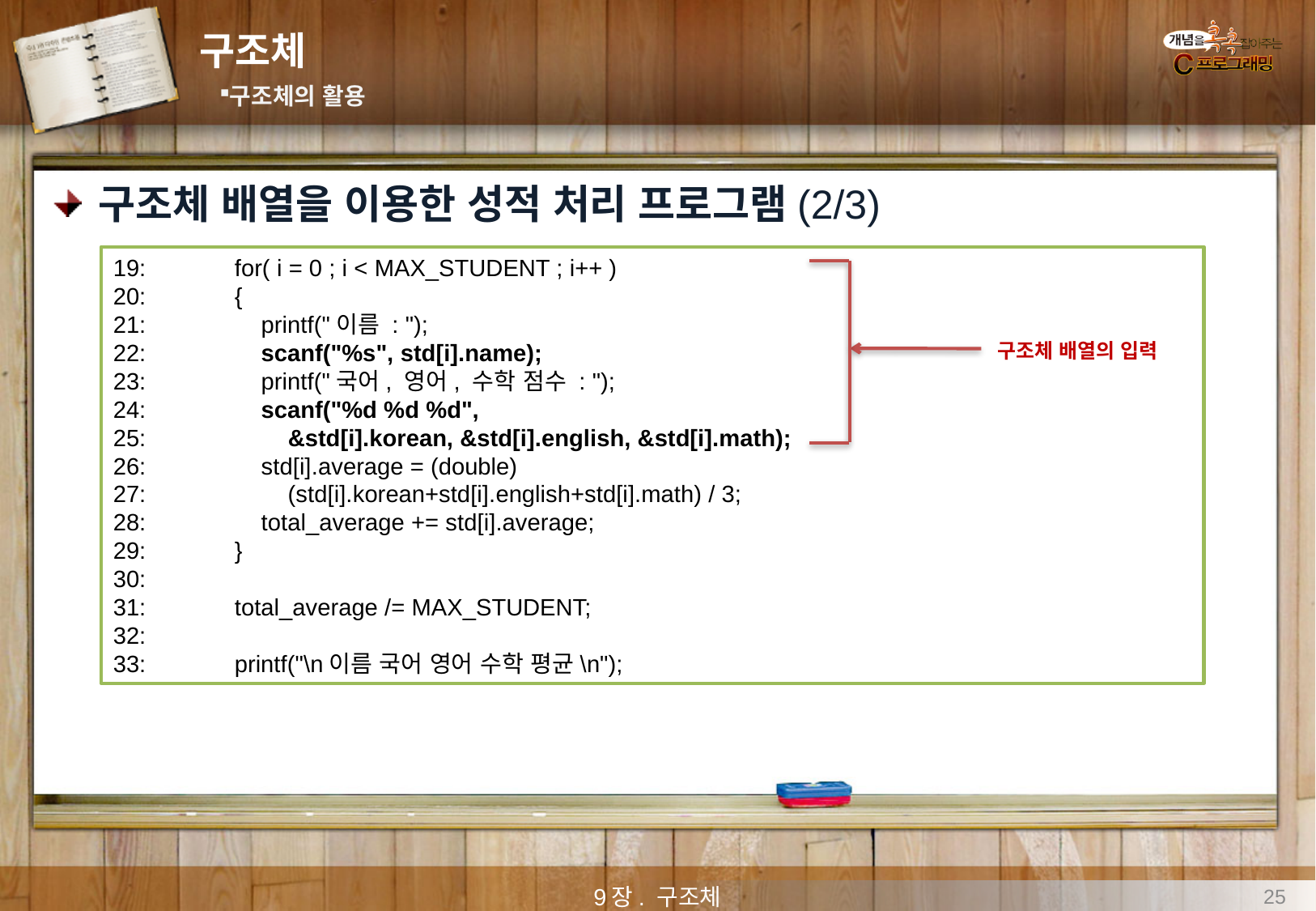

# 구조체
구조체의 활용
구조체 배열을 이용한 성적 처리 프로그램(2/3)
19:	for( i = 0 ; i < MAX_STUDENT ; i++ )
20: 	{
21: 	    printf("이름 : ");
22: 	    scanf("%s", std[i].name);
23: 	    printf("국어, 영어, 수학 점수 : ");
24: 	    scanf("%d %d %d",
25: 	        &std[i].korean, &std[i].english, &std[i].math);
26: 	    std[i].average = (double)
27: 	        (std[i].korean+std[i].english+std[i].math) / 3;
28: 	    total_average += std[i].average;
29: 	}
30:
31: 	total_average /= MAX_STUDENT;
32:
33: 	printf("\n이름 국어 영어 수학 평균\n");
구조체 배열의 입력
9장. 구조체
25